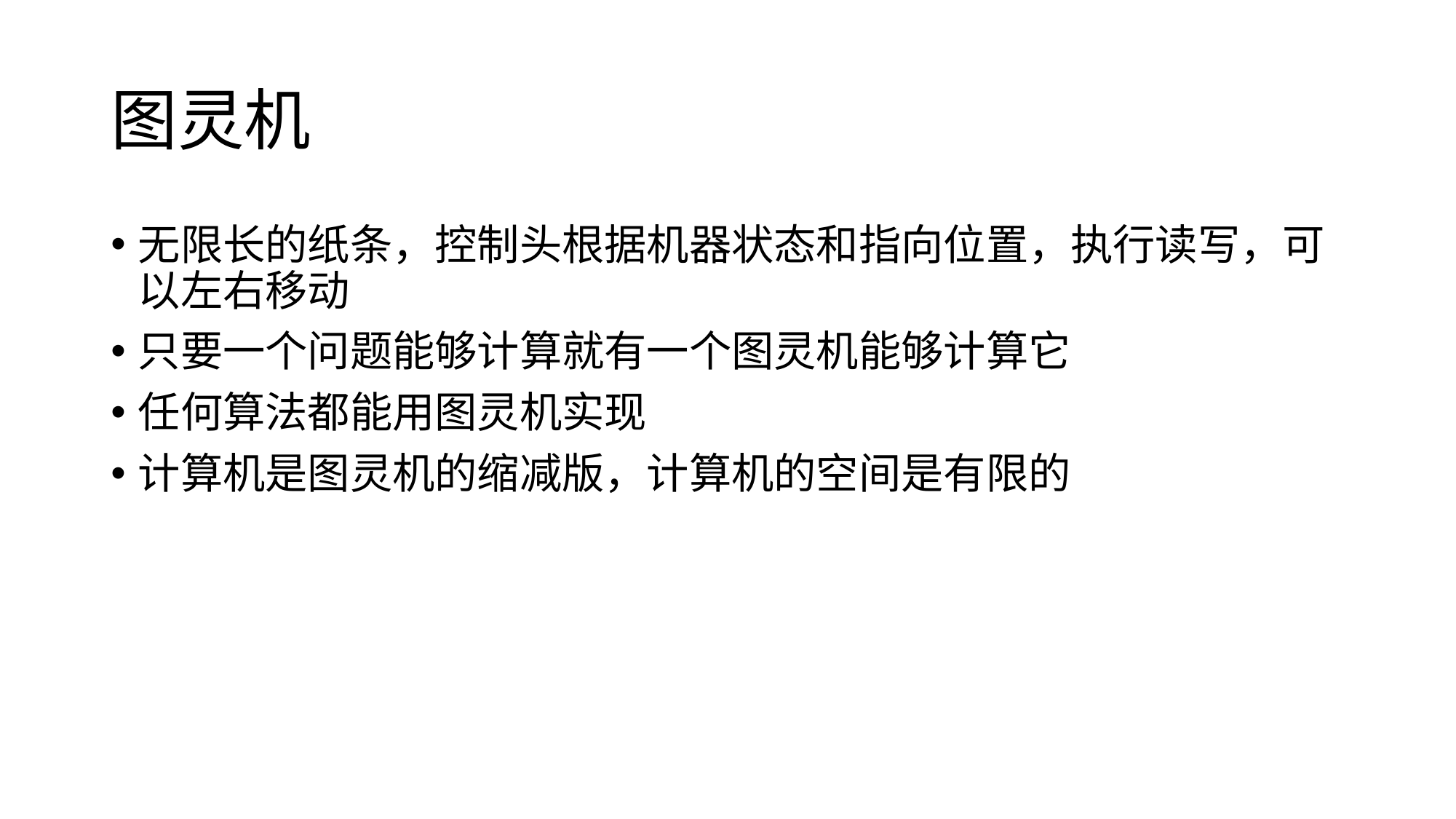

# 图灵机
无限长的纸条，控制头根据机器状态和指向位置，执行读写，可以左右移动
只要一个问题能够计算就有一个图灵机能够计算它
任何算法都能用图灵机实现
计算机是图灵机的缩减版，计算机的空间是有限的